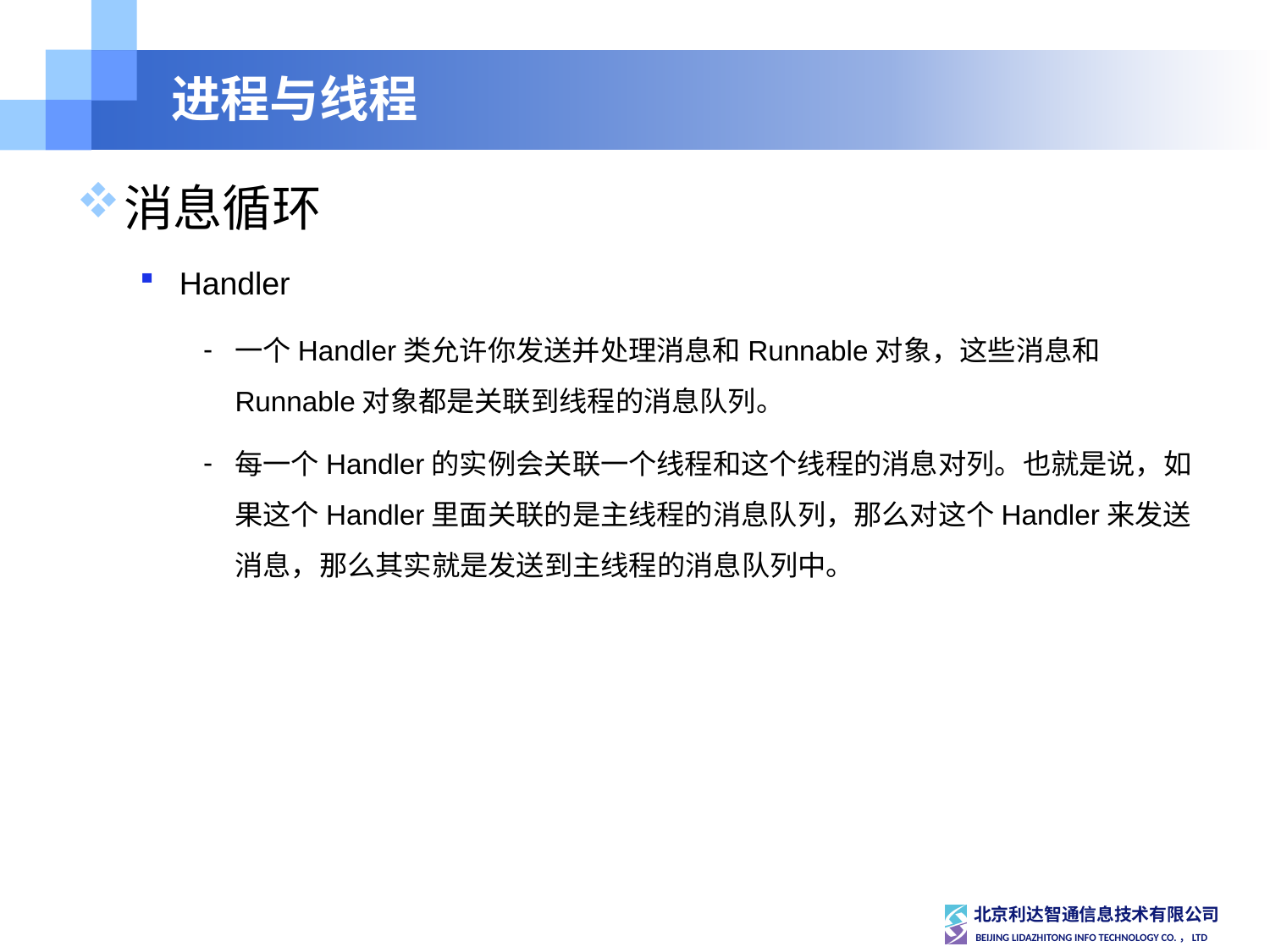

# 进程与线程
消息循环
Handler
一个Handler类允许你发送并处理消息和Runnable对象，这些消息和Runnable对象都是关联到线程的消息队列。
每一个Handler的实例会关联一个线程和这个线程的消息对列。也就是说，如果这个Handler里面关联的是主线程的消息队列，那么对这个Handler来发送消息，那么其实就是发送到主线程的消息队列中。